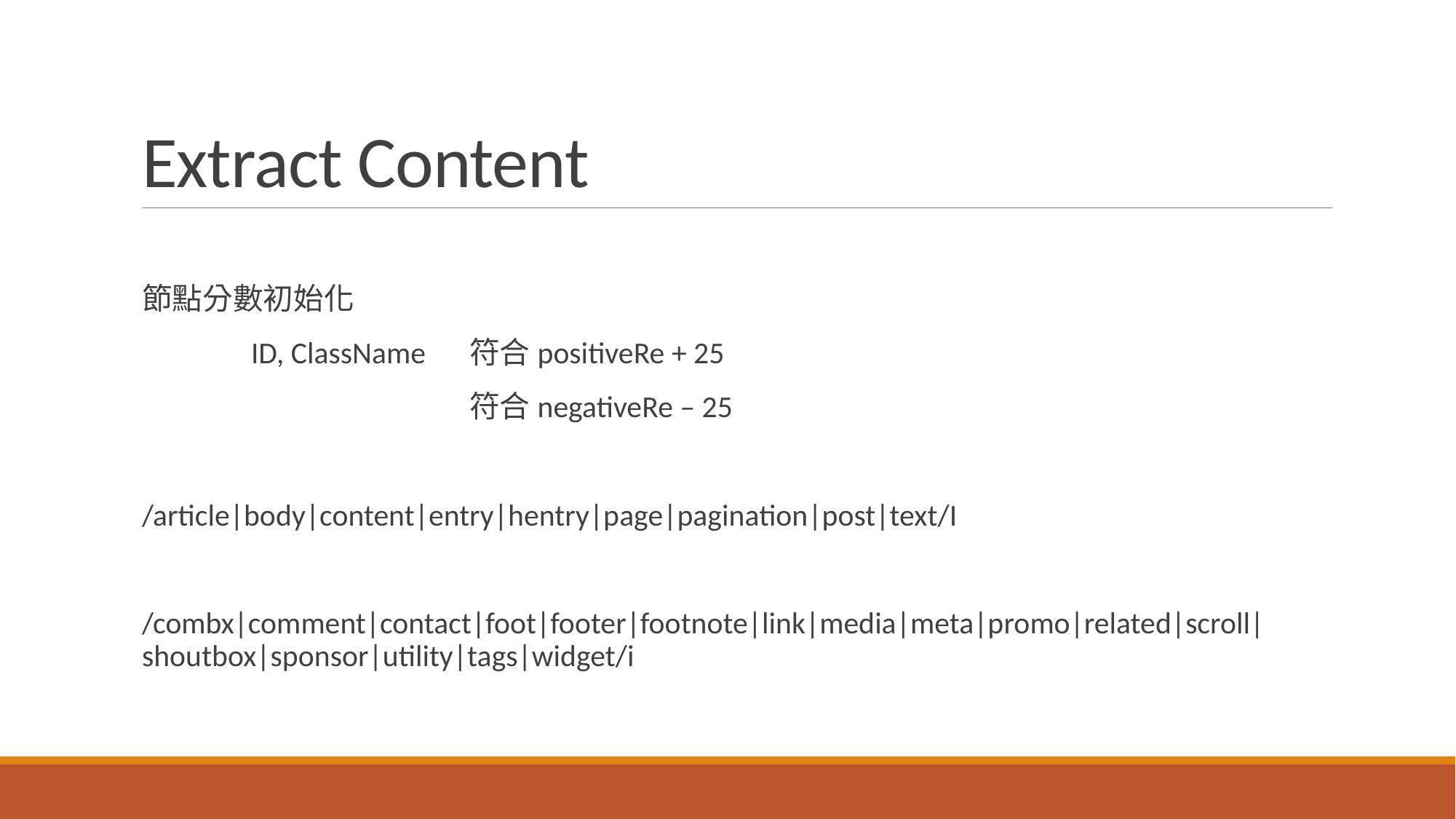

# Extract Content

節點分數初始化
		ID, ClassName	符合positiveRe + 25
			符合negativeRe – 25

/article|body|content|entry|hentry|page|pagination|post|text/I

/combx|comment|contact|foot|footer|footnote|link|media|meta|promo|related|scroll|shoutbox|sponsor|utility|tags|widget/i